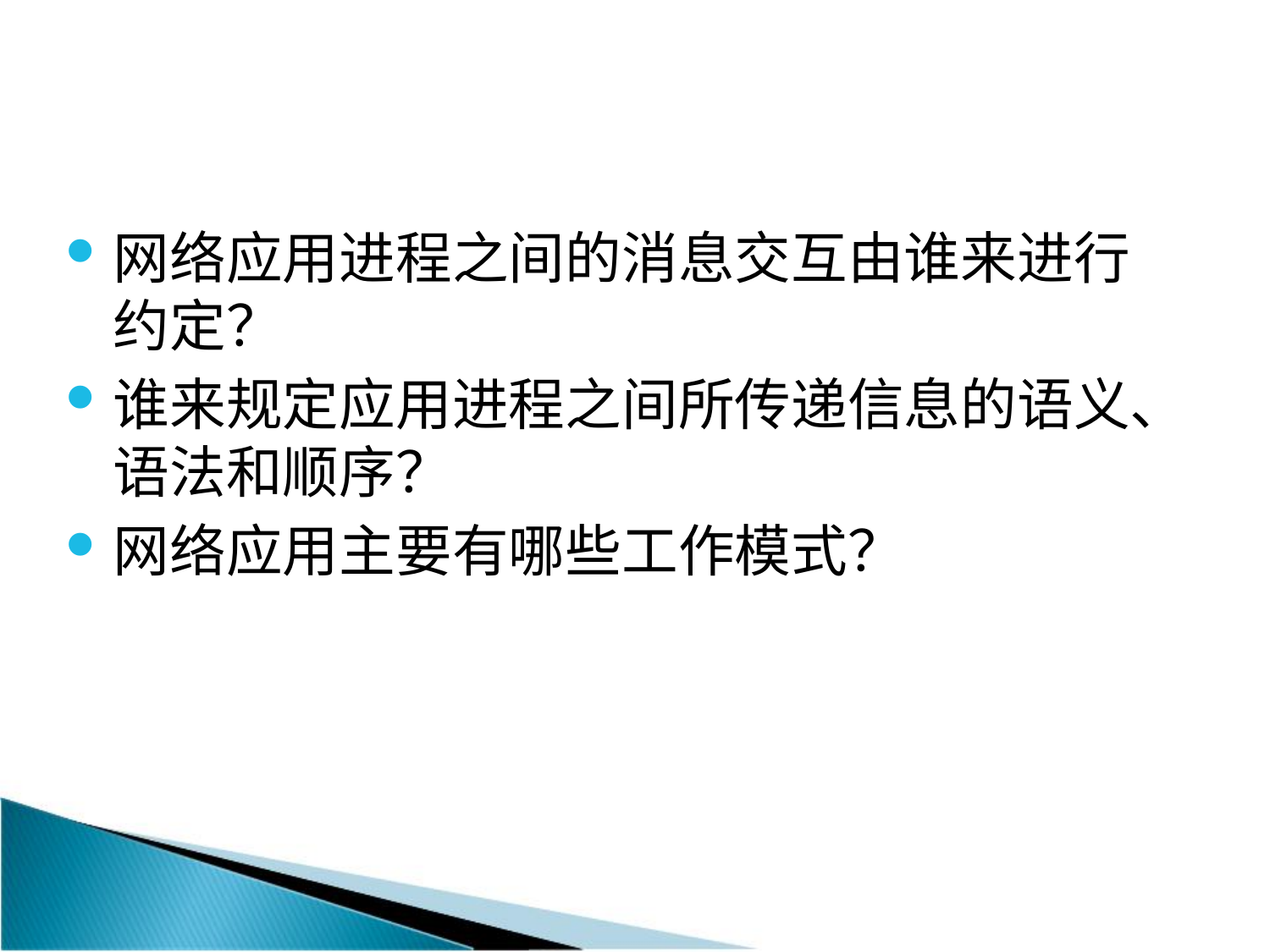

#
网络应用进程之间的消息交互由谁来进行约定？
谁来规定应用进程之间所传递信息的语义、语法和顺序？
网络应用主要有哪些工作模式？